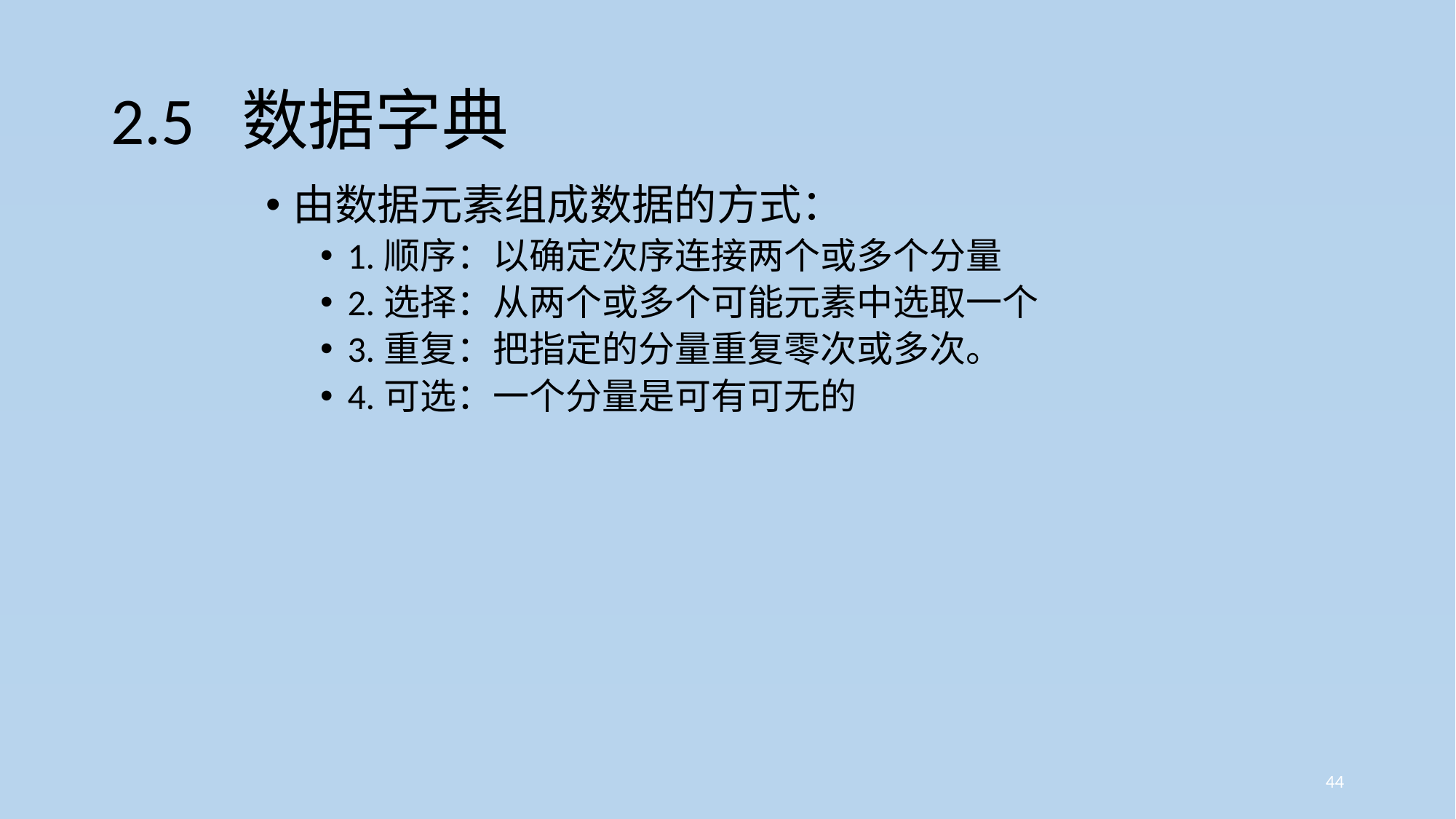

# 2.5  数据字典
由数据元素组成数据的方式：
1.顺序：以确定次序连接两个或多个分量
2.选择：从两个或多个可能元素中选取一个
3.重复：把指定的分量重复零次或多次。
4.可选：一个分量是可有可无的
44